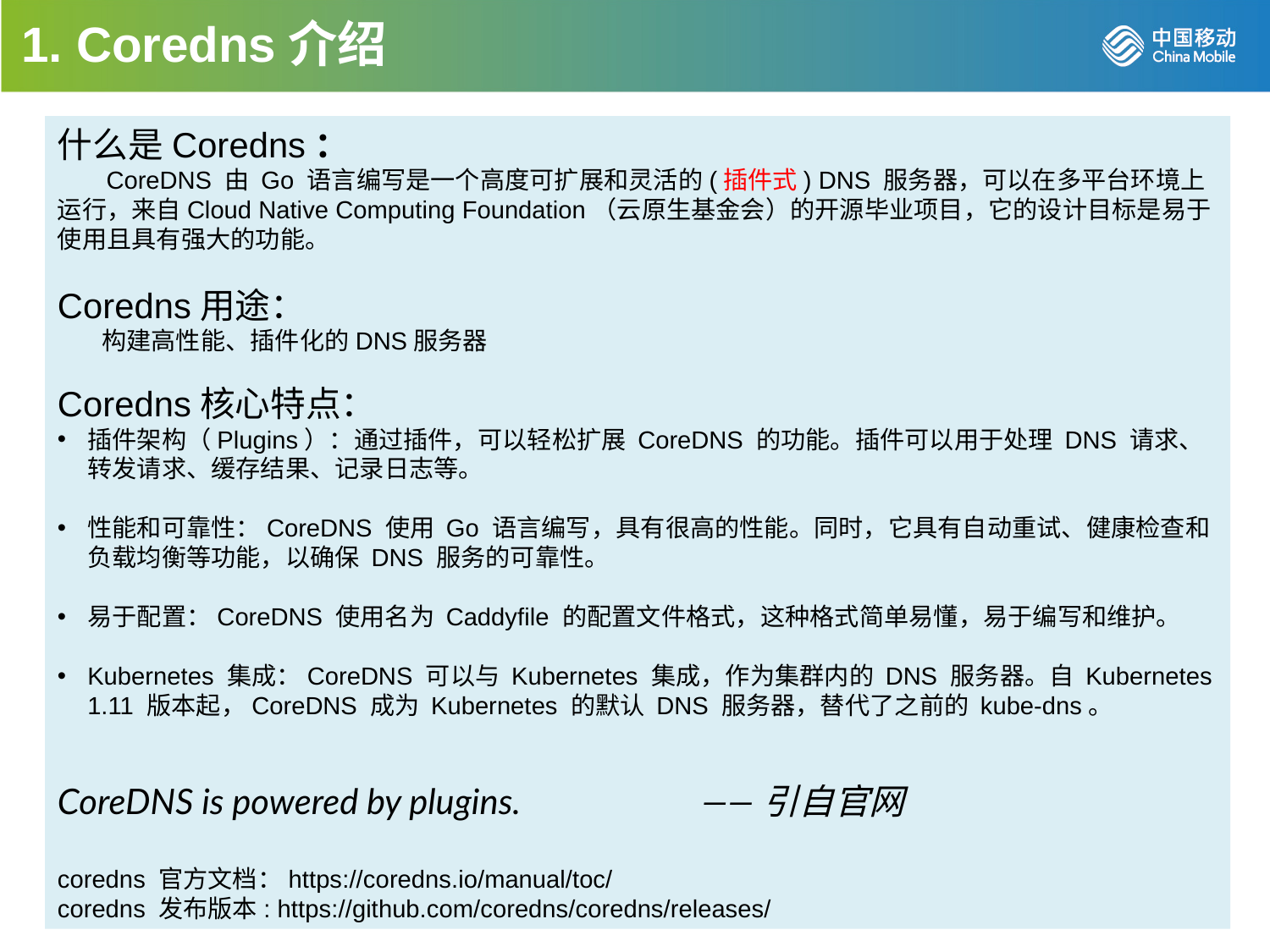

# 1. Coredns介绍
什么是Coredns：
       CoreDNS 由 Go 语言编写是一个高度可扩展和灵活的(插件式) DNS 服务器，可以在多平台环境上运行，来自Cloud Native Computing Foundation（云原生基金会）的开源毕业项目，它的设计目标是易于使用且具有强大的功能。

Coredns用途：
       构建高性能、插件化的DNS服务器

Coredns核心特点：
插件架构（Plugins）：通过插件，可以轻松扩展 CoreDNS 的功能。插件可以用于处理 DNS 请求、转发请求、缓存结果、记录日志等。

性能和可靠性：CoreDNS 使用 Go 语言编写，具有很高的性能。同时，它具有自动重试、健康检查和负载均衡等功能，以确保 DNS 服务的可靠性。

易于配置：CoreDNS 使用名为 Caddyfile 的配置文件格式，这种格式简单易懂，易于编写和维护。

Kubernetes 集成：CoreDNS 可以与 Kubernetes 集成，作为集群内的 DNS 服务器。自 Kubernetes 1.11 版本起，CoreDNS 成为 Kubernetes 的默认 DNS 服务器，替代了之前的 kube-dns。

CoreDNS is powered by plugins.                      ——引自官网

coredns 官方文档：https://coredns.io/manual/toc/
coredns 发布版本: https://github.com/coredns/coredns/releases/